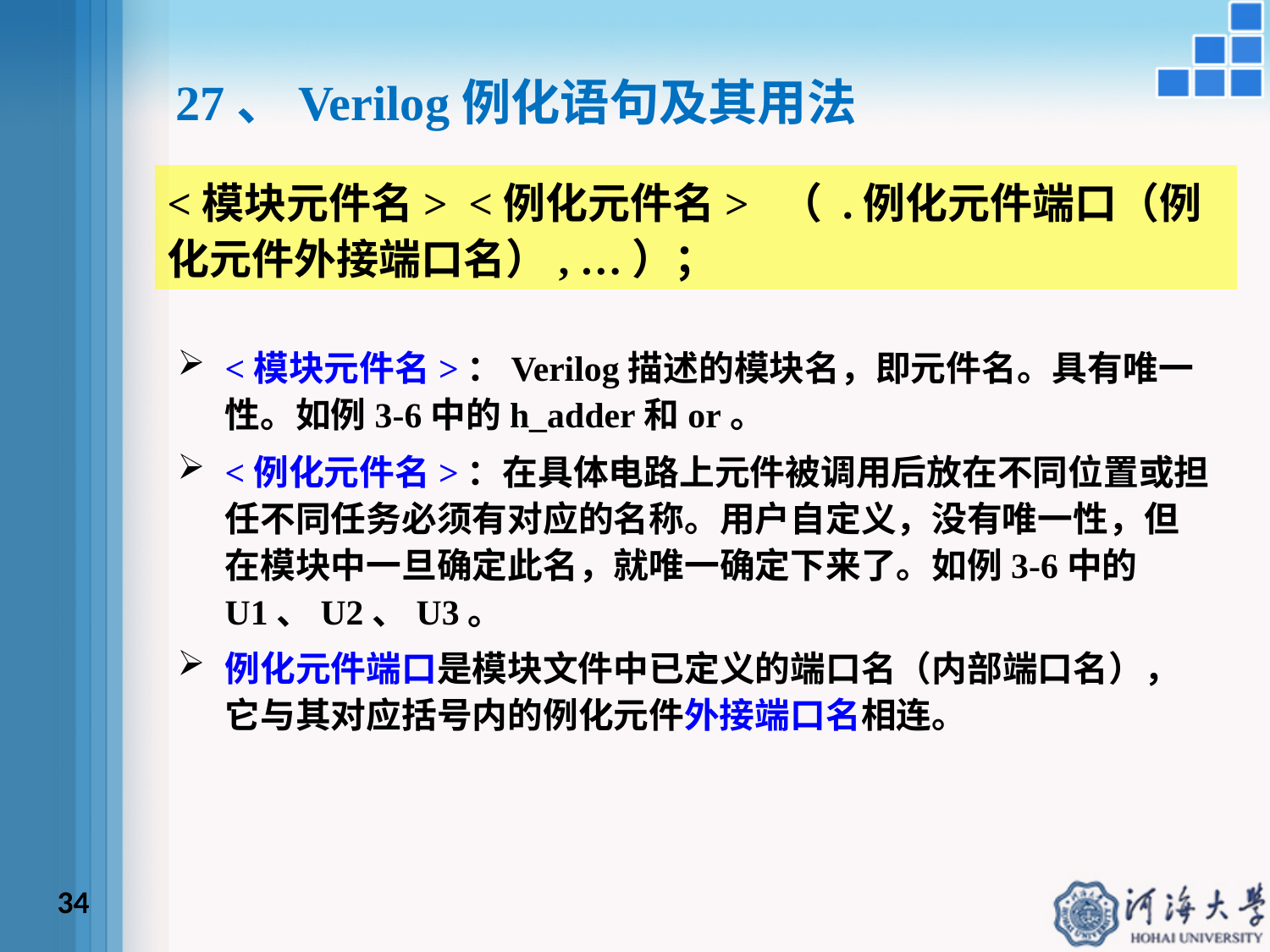

27、Verilog例化语句及其用法
<模块元件名>  <例化元件名>  （ .例化元件端口（例化元件外接端口名）, …）；
<模块元件名>：Verilog描述的模块名，即元件名。具有唯一性。如例3-6中的h_adder和or。
<例化元件名>：在具体电路上元件被调用后放在不同位置或担任不同任务必须有对应的名称。用户自定义，没有唯一性，但在模块中一旦确定此名，就唯一确定下来了。如例3-6中的U1、U2、U3。
例化元件端口是模块文件中已定义的端口名（内部端口名），它与其对应括号内的例化元件外接端口名相连。
34